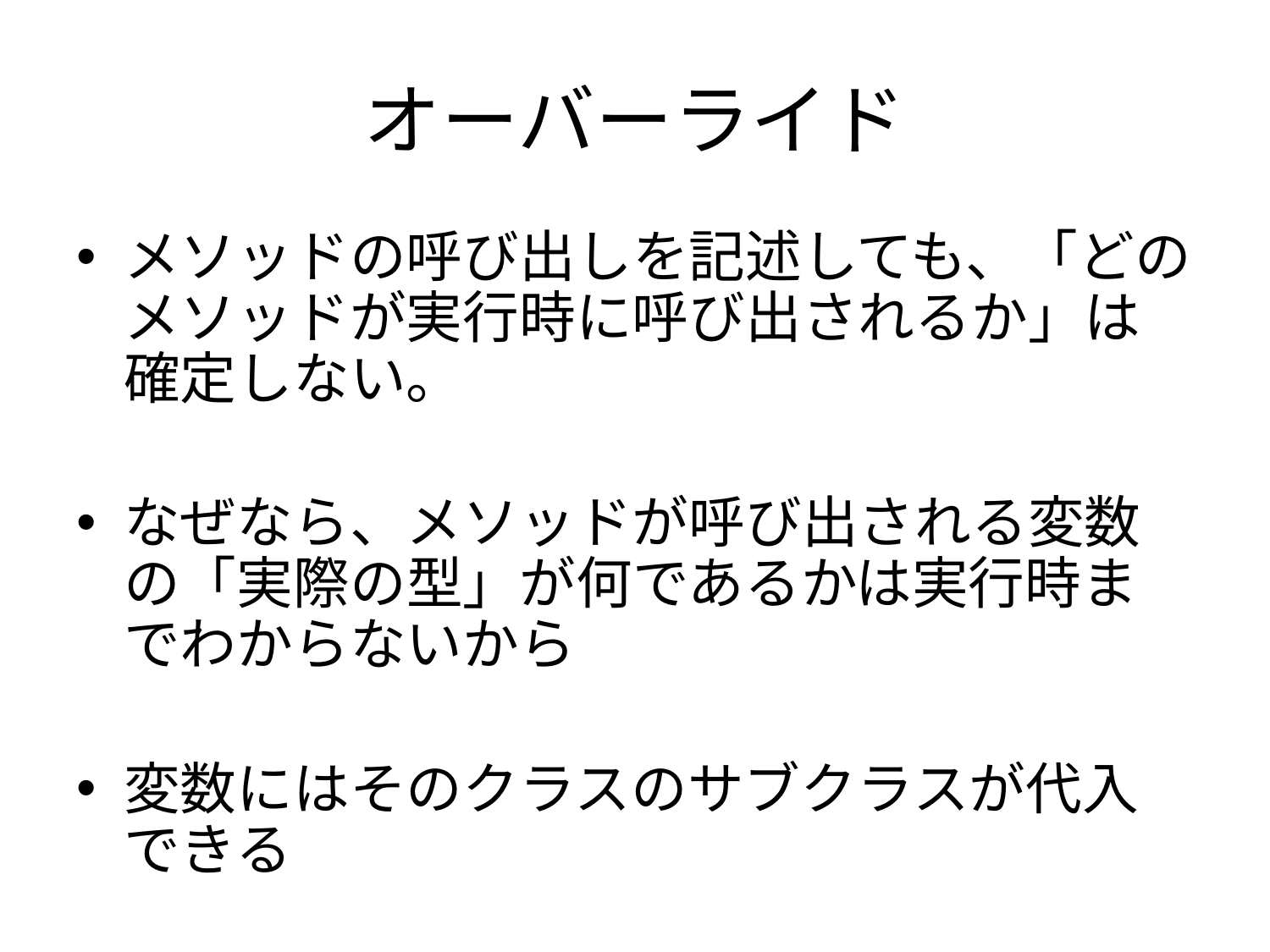

# オーバーライド
メソッドの呼び出しを記述しても、「どのメソッドが実行時に呼び出されるか」は確定しない。

なぜなら、メソッドが呼び出される変数の「実際の型」が何であるかは実行時までわからないから

変数にはそのクラスのサブクラスが代入できる